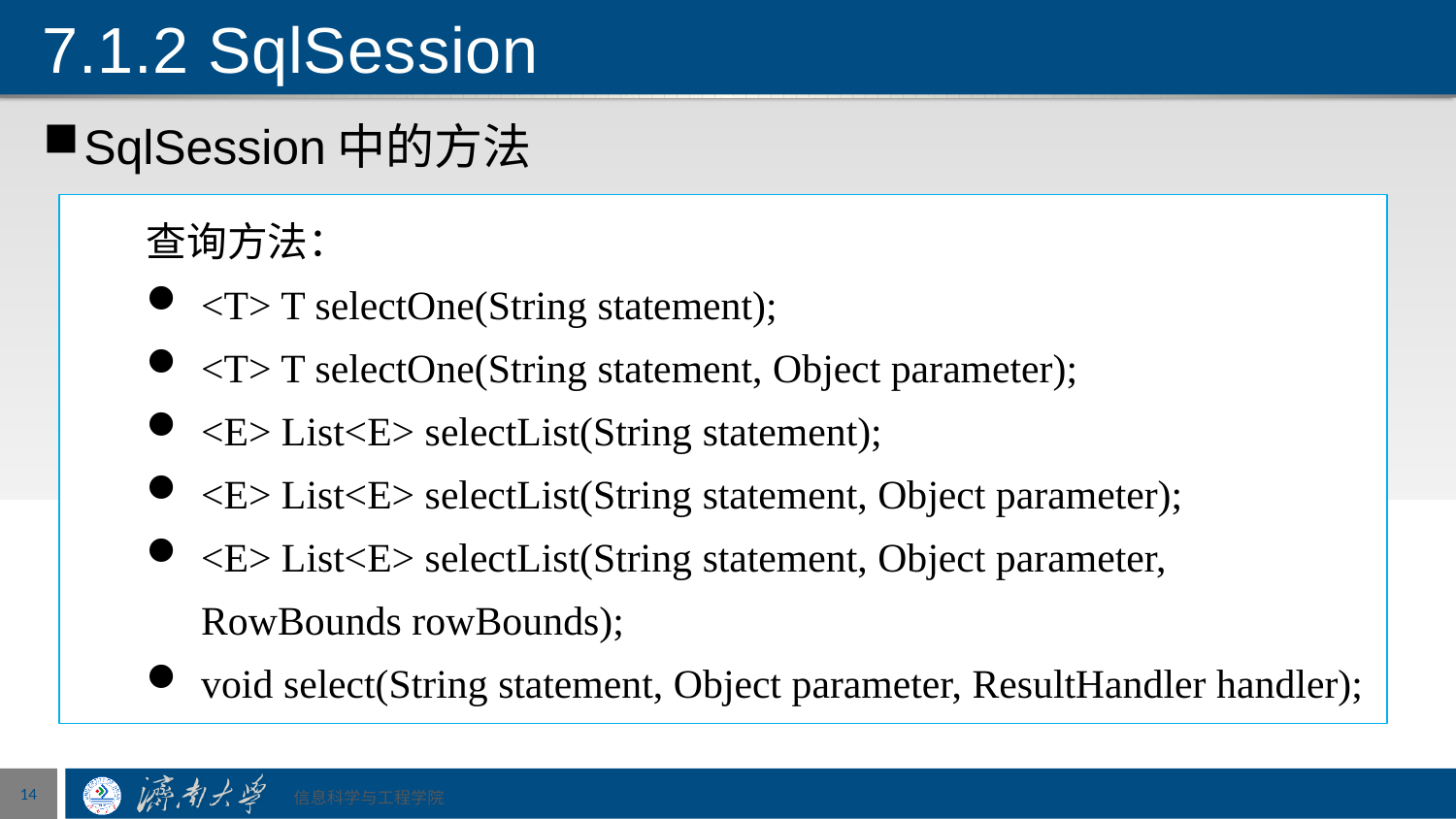

# 7.1.2 SqlSession

SqlSession中的方法

查询方法：
<T> T selectOne(String statement);
<T> T selectOne(String statement, Object parameter);
<E> List<E> selectList(String statement);
<E> List<E> selectList(String statement, Object parameter);
<E> List<E> selectList(String statement, Object parameter, RowBounds rowBounds);
void select(String statement, Object parameter, ResultHandler handler);